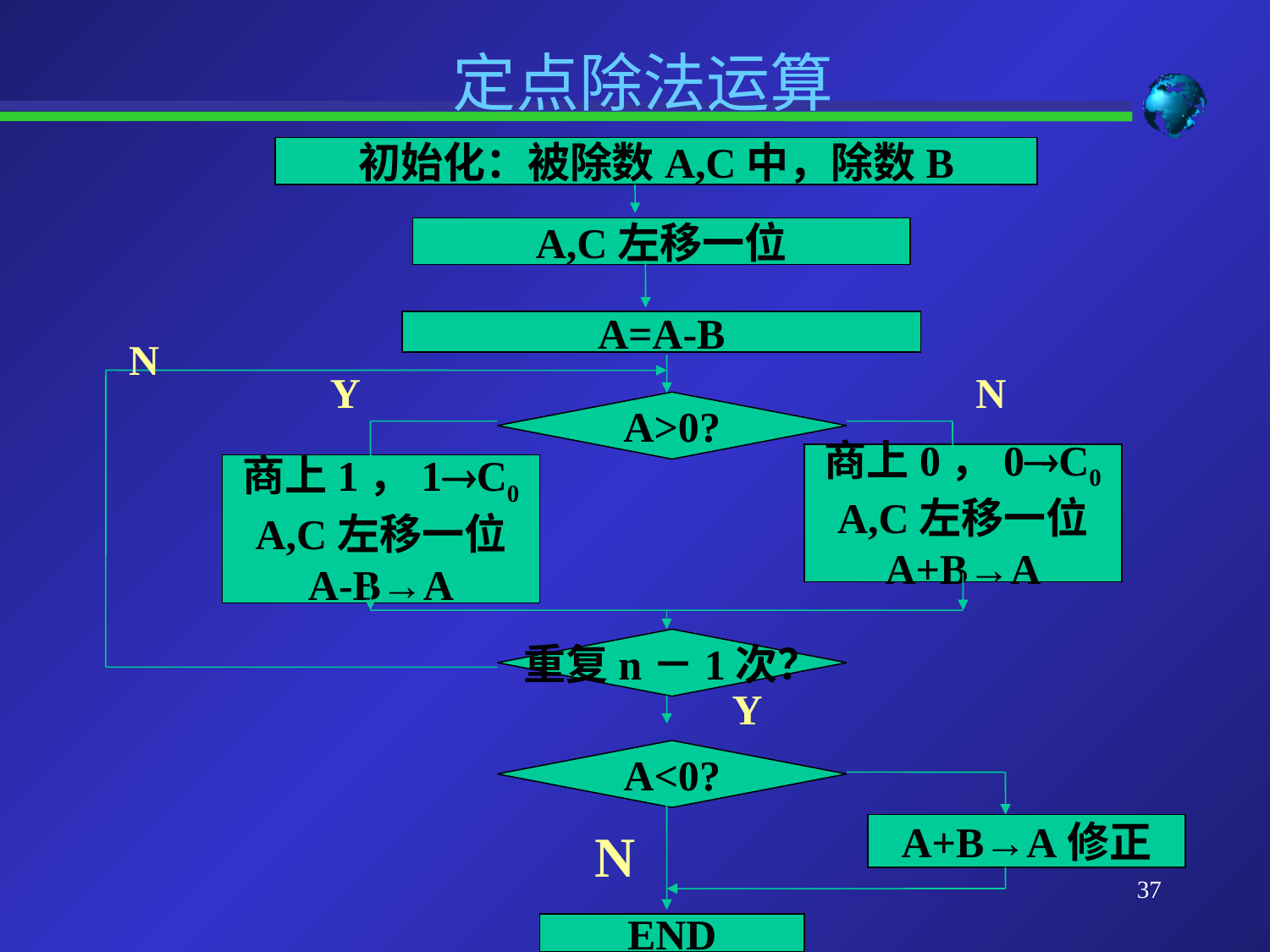

定点除法运算
初始化：被除数A,C中，除数B

A,C左移一位

A=A-B
N

Y
N

A>0?

商上0，0→C0
A,C左移一位
A+B→A
商上1，1→C0
A,C左移一位
A-B→A

重复n－1次？

Y

A<0?

N
A+B→A修正
37

END